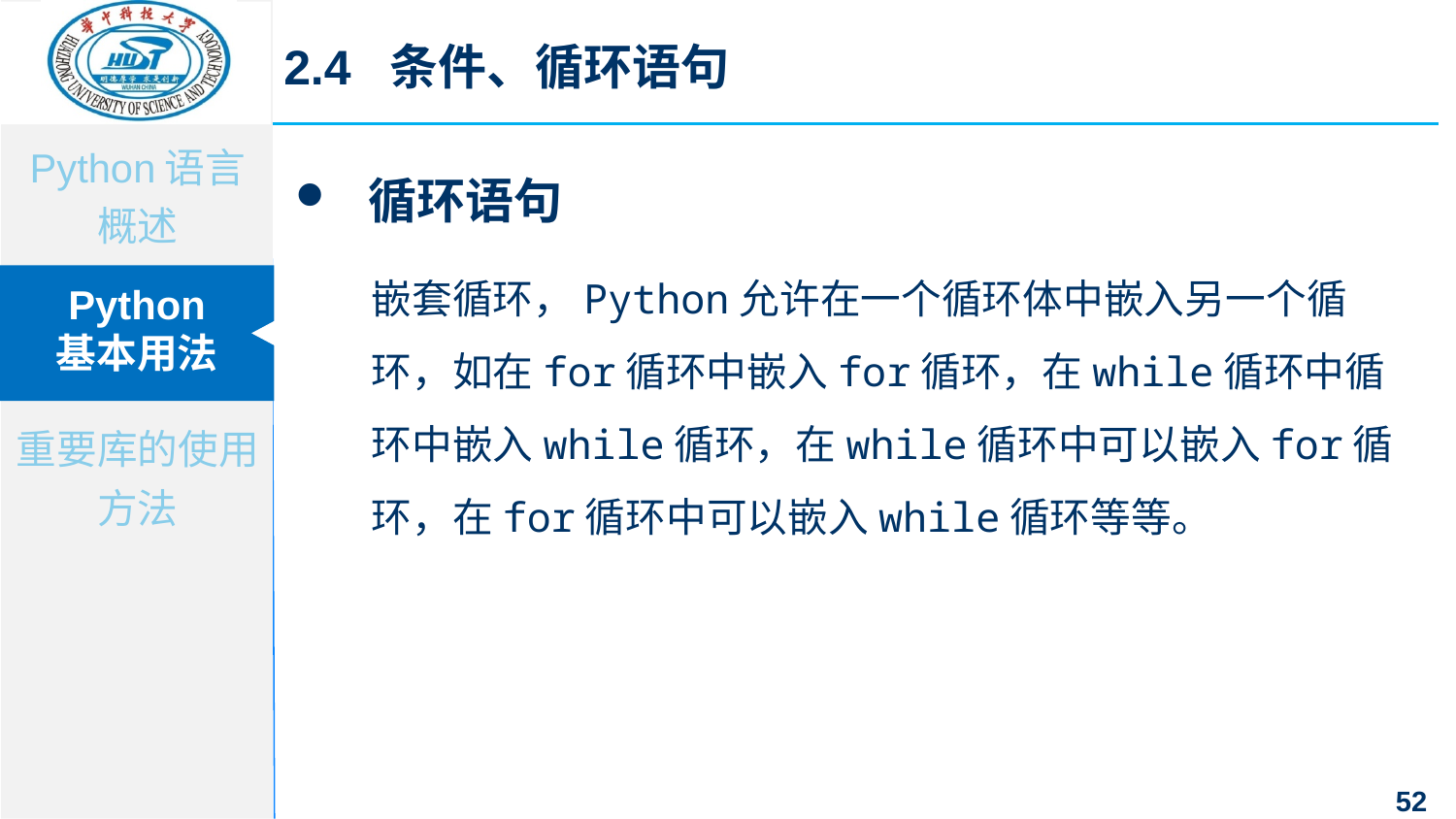

2.4  条件、循环语句
循环语句
嵌套循环，Python允许在一个循环体中嵌入另一个循环，如在for循环中嵌入for循环，在while循环中循环中嵌入while循环，在while循环中可以嵌入for循环，在for循环中可以嵌入while循环等等。